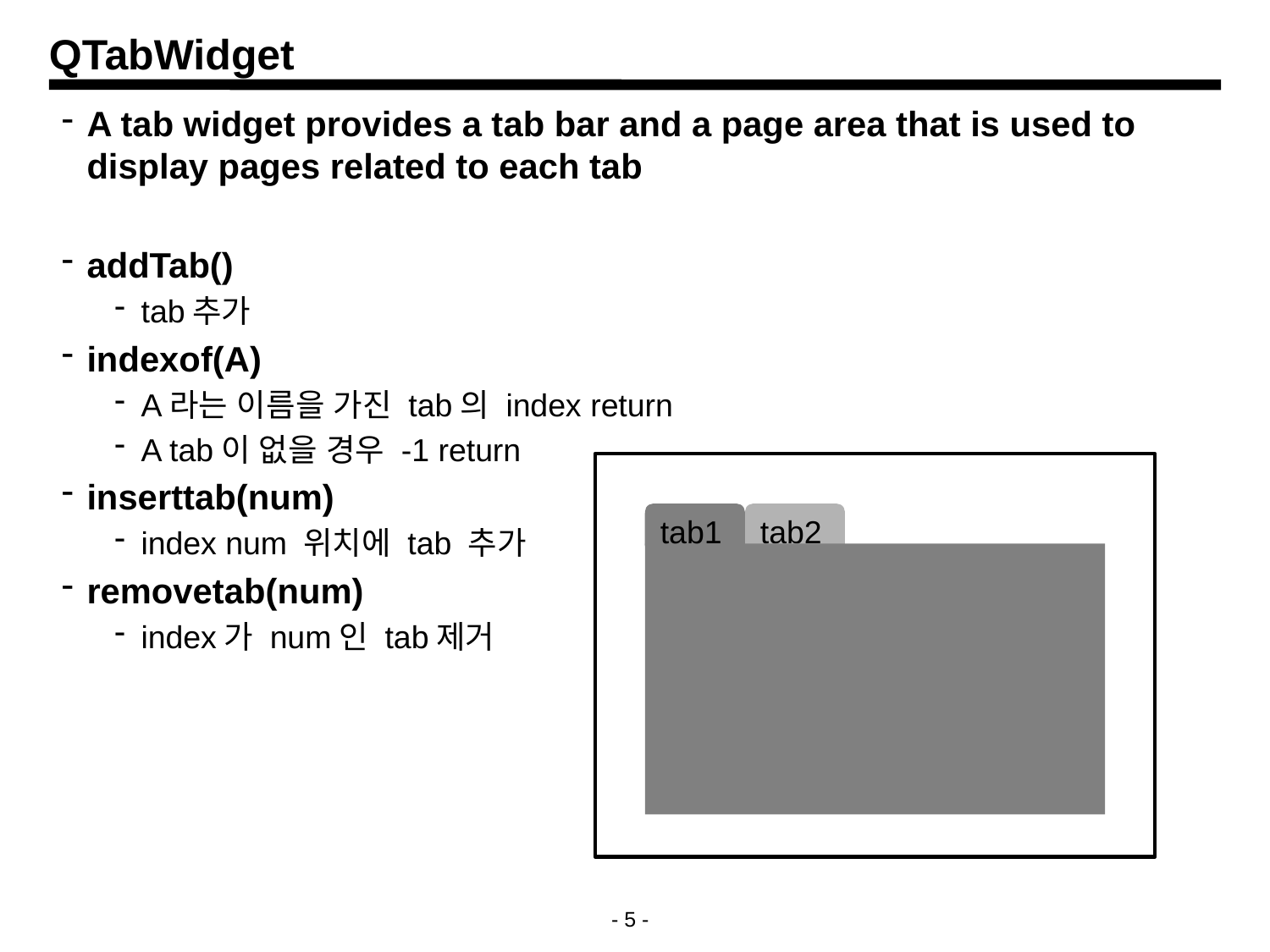

# QTabWidget
A tab widget provides a tab bar and a page area that is used to display pages related to each tab

addTab()
tab추가
indexof(A)
A라는 이름을 가진 tab의 index return
A tab이 없을 경우 -1 return
inserttab(num)
index num 위치에 tab 추가
removetab(num)
index가 num인 tab제거

tab1
tab2

- 5 -